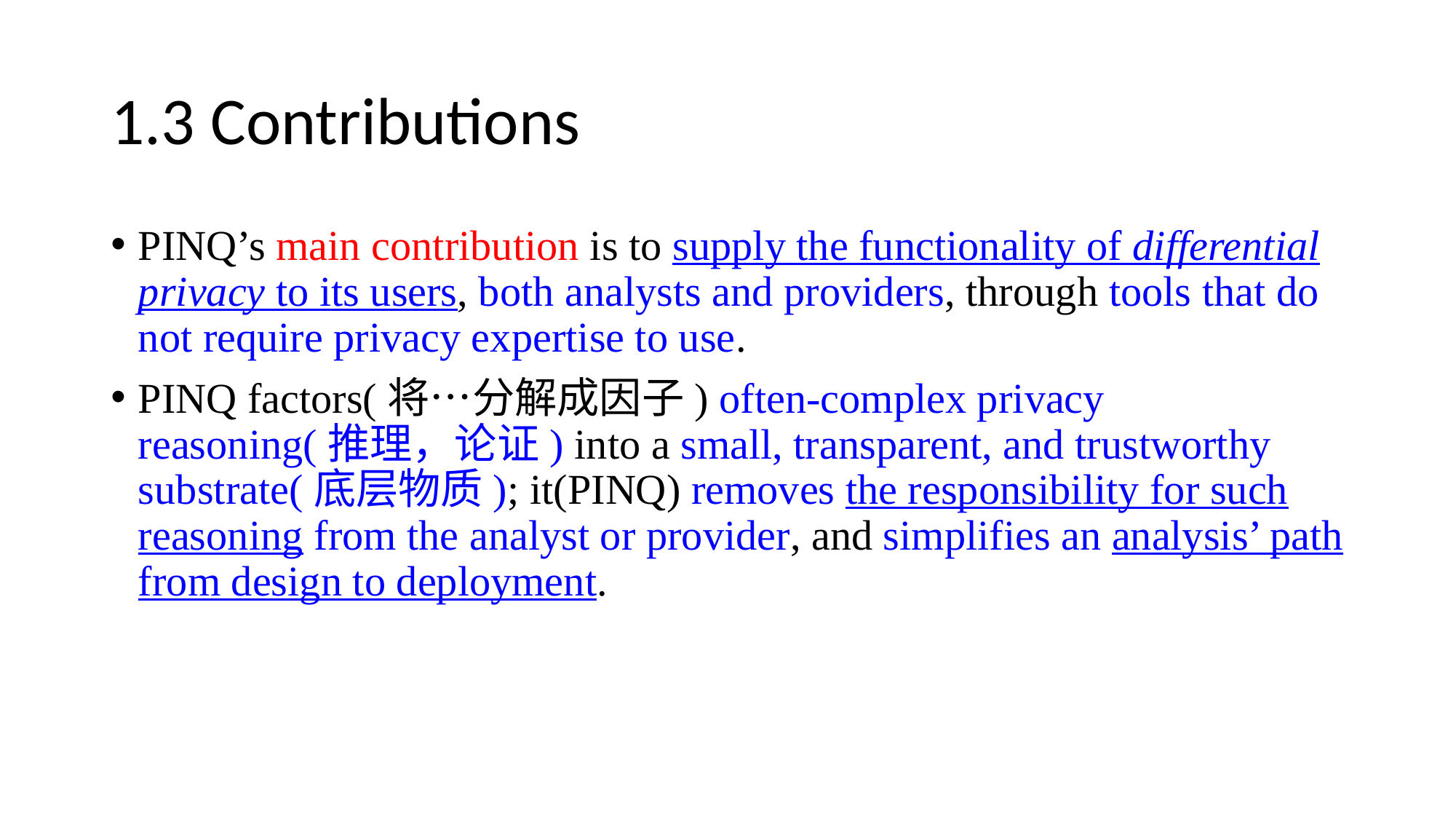

# 1.3 Contributions
PINQ’s main contribution is to supply the functionality of differential privacy to its users, both analysts and providers, through tools that do not require privacy expertise to use.
PINQ factors(将…分解成因子) often-complex privacy reasoning(推理，论证) into a small, transparent, and trustworthy substrate(底层物质); it(PINQ) removes the responsibility for such reasoning from the analyst or provider, and simplifies an analysis’ path from design to deployment.